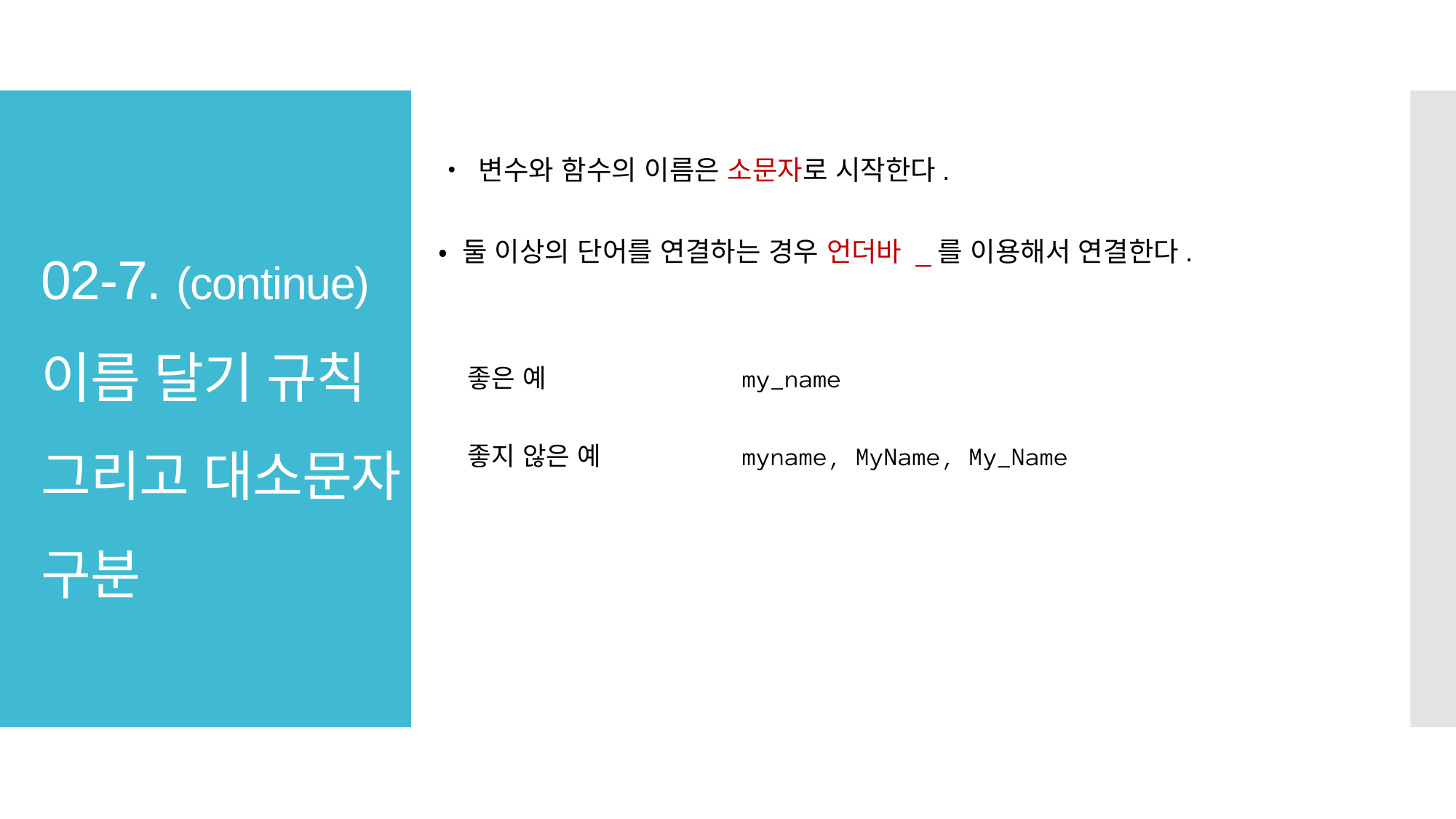

• 변수와 함수의 이름은 소문자로 시작한다.
• 둘 이상의 단어를 연결하는 경우 언더바 _를 이용해서 연결한다.
# 02-7. (continue) 이름 달기 규칙 그리고 대소문자 구분
좋은 예 		       my_name
좋지 않은 예 	       myname, MyName, My_Name